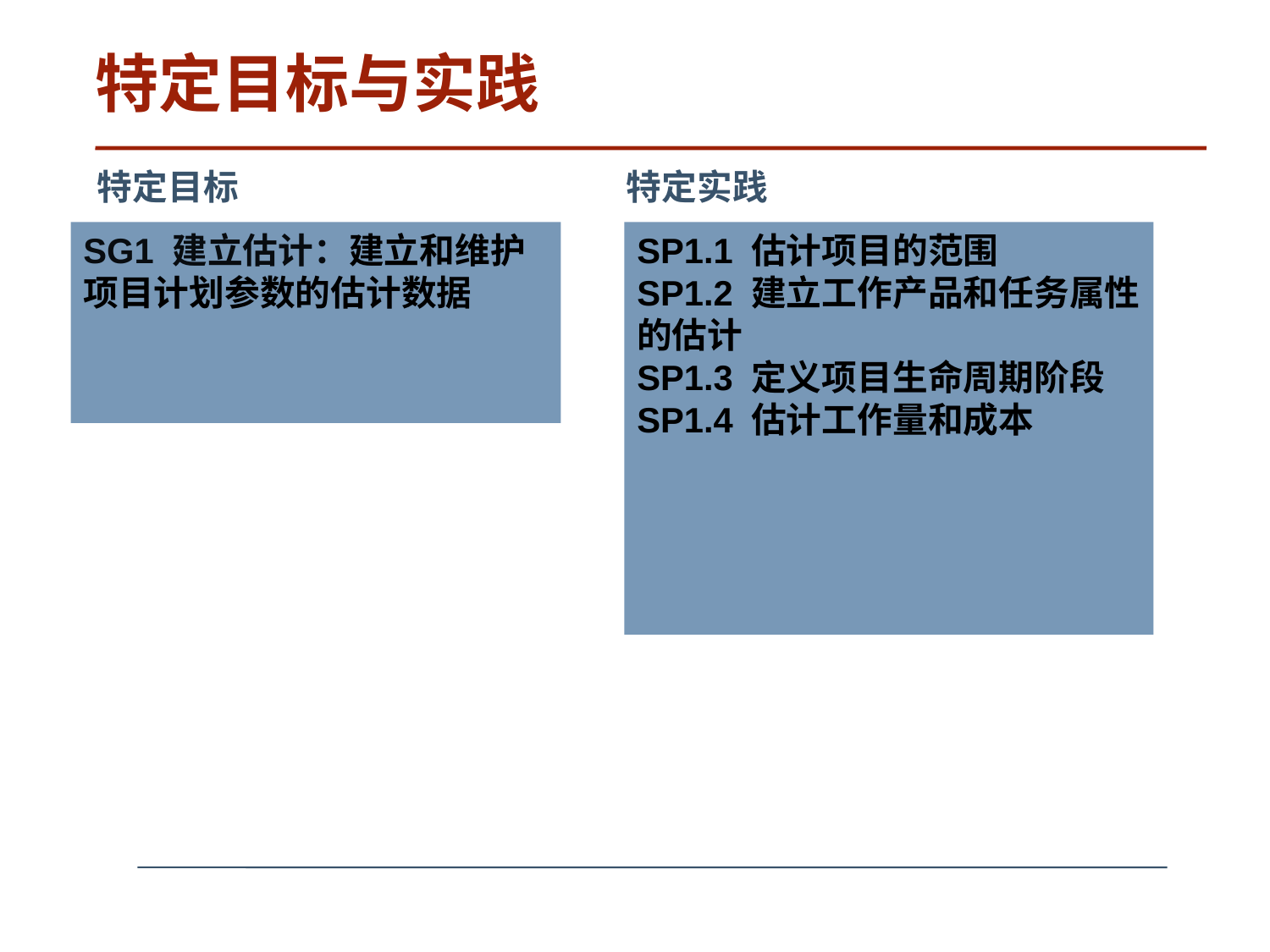

# 特定目标与实践
特定目标
特定实践
SG1 建立估计：建立和维护项目计划参数的估计数据
SP1.1 估计项目的范围
SP1.2 建立工作产品和任务属性的估计
SP1.3 定义项目生命周期阶段
SP1.4 估计工作量和成本